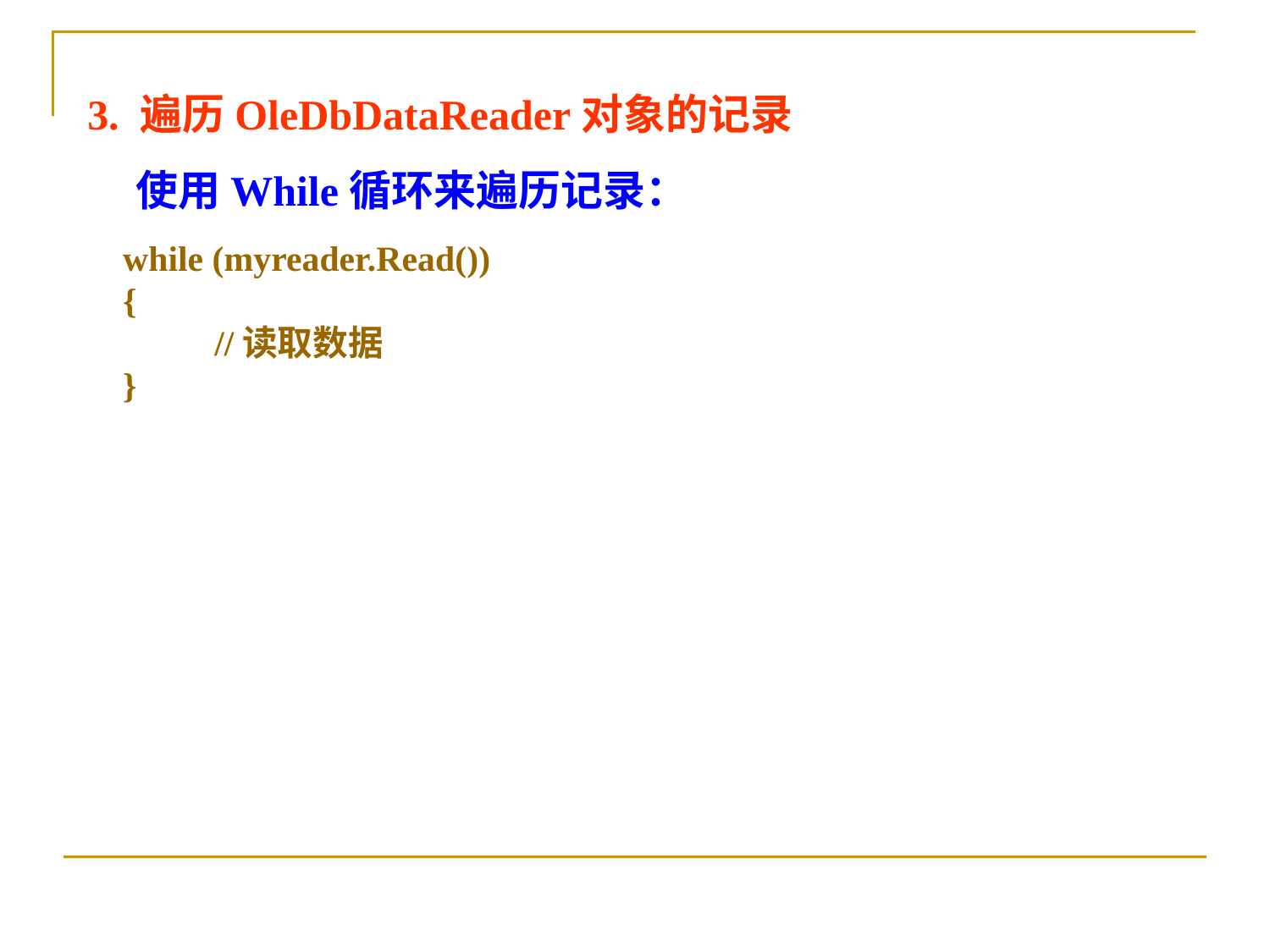

3. 遍历OleDbDataReader对象的记录
    使用While循环来遍历记录：
    while (myreader.Read())
    {
	//读取数据
    }